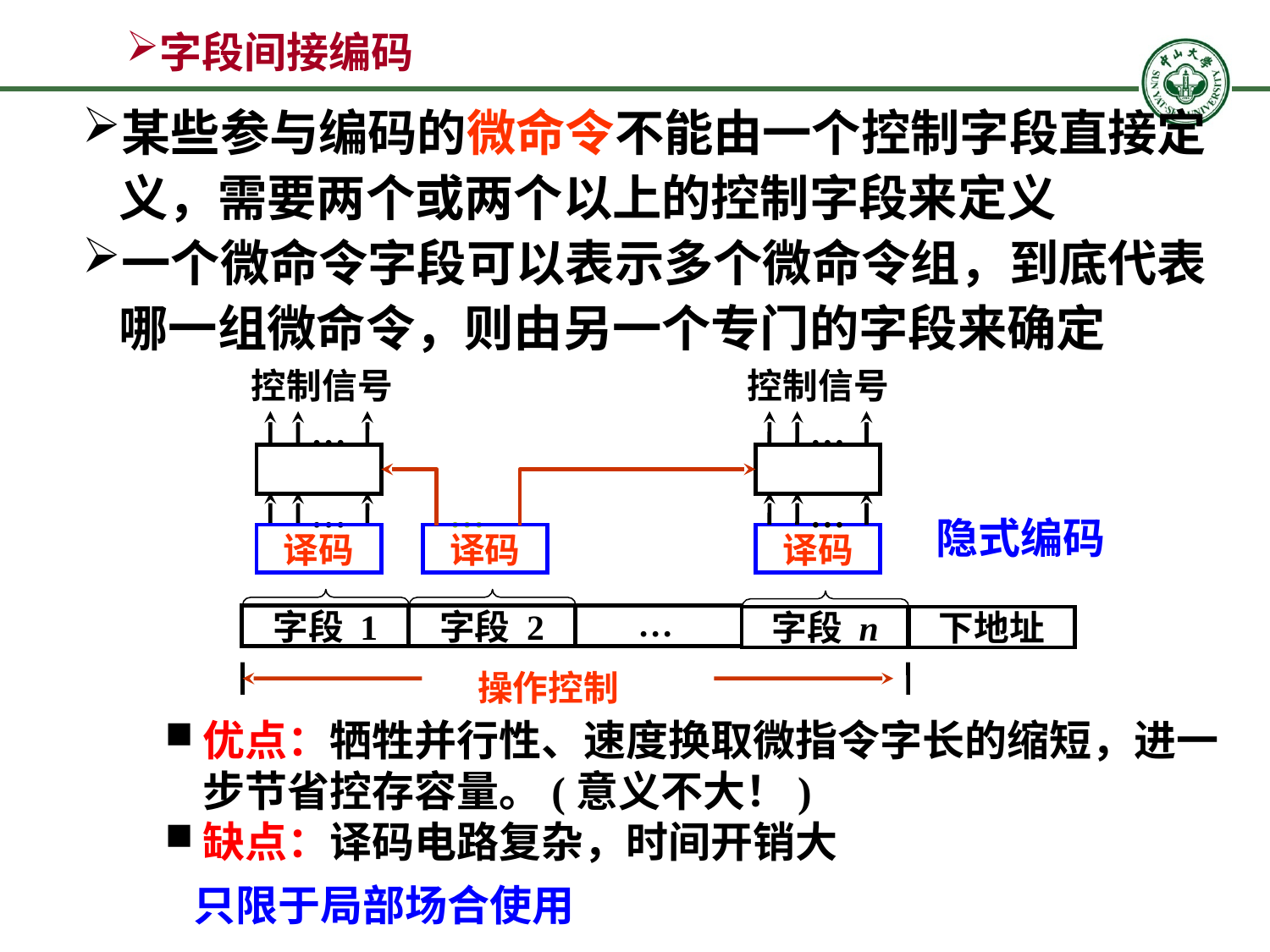

字段间接编码
某些参与编码的微命令不能由一个控制字段直接定义，需要两个或两个以上的控制字段来定义
一个微命令字段可以表示多个微命令组，到底代表哪一组微命令，则由另一个专门的字段来确定
控制信号
控制信号
…
…

…
…
…

译码
译码
译码

…
字段 1
字段 2

字段 n
下地址
操作控制

隐式编码
优点：牺牲并行性、速度换取微指令字长的缩短，进一步节省控存容量。(意义不大！)
缺点：译码电路复杂，时间开销大
只限于局部场合使用